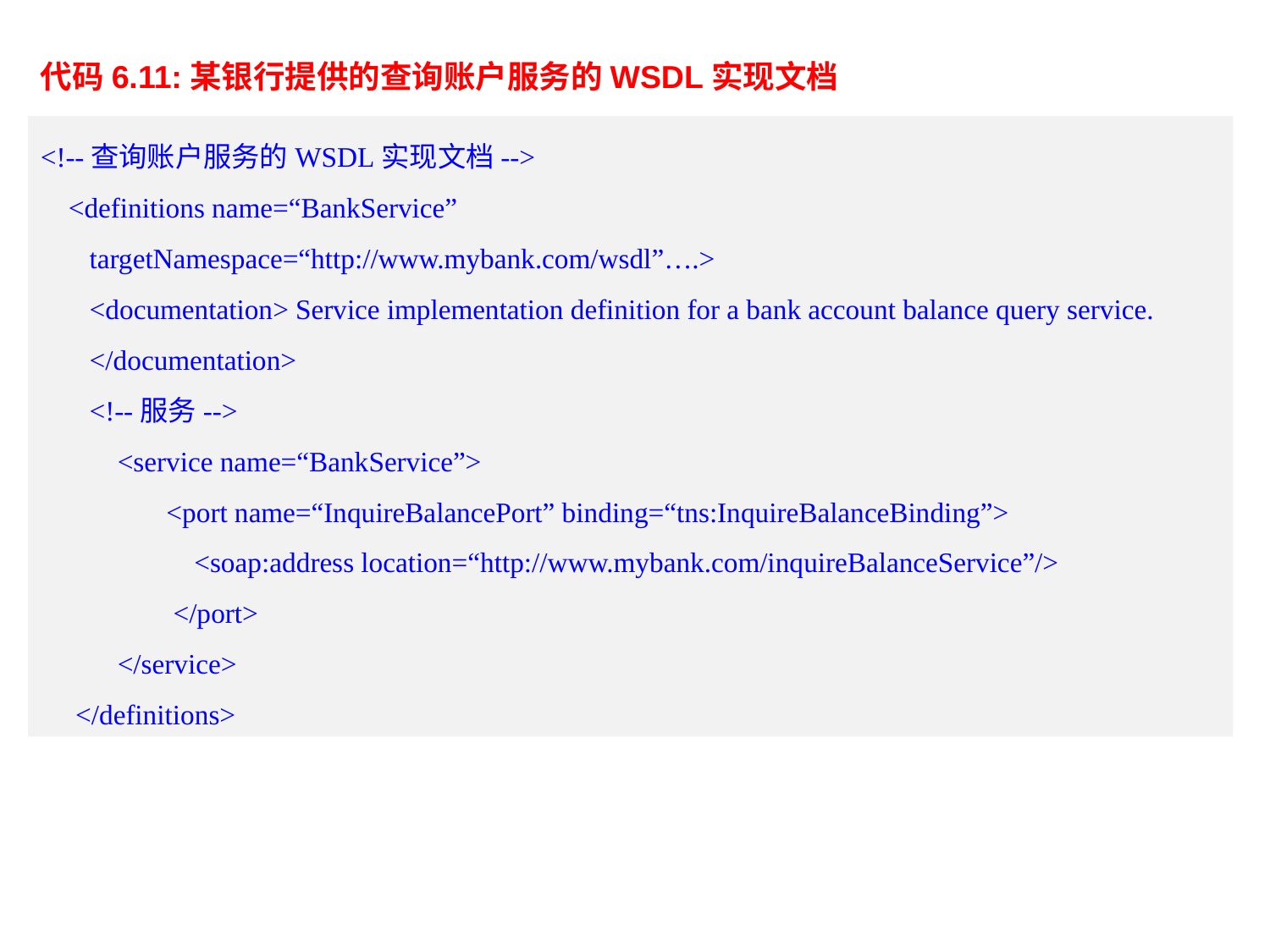

代码6.11:某银行提供的查询账户服务的WSDL实现文档
<!--查询账户服务的WSDL实现文档-->
    <definitions name=“BankService”
       targetNamespace=“http://www.mybank.com/wsdl”….>
       <documentation> Service implementation definition for a bank account balance query service.
       </documentation>
       <!--服务-->
           <service name=“BankService”>
                  <port name=“InquireBalancePort” binding=“tns:InquireBalanceBinding”>
                      <soap:address location=“http://www.mybank.com/inquireBalanceService”/>
                   </port>
           </service>
     </definitions>